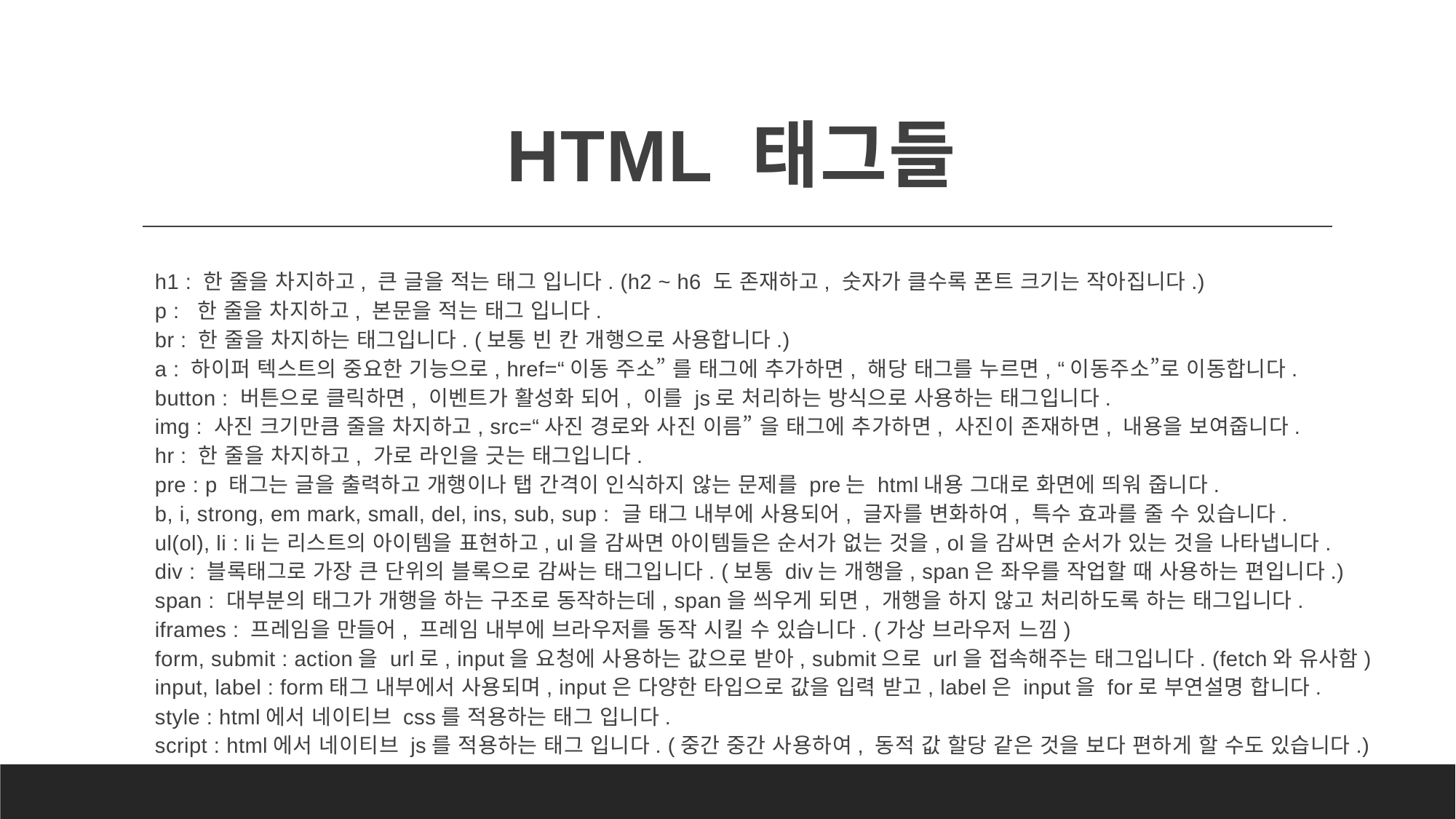

# HTML 태그들
h1 : 한 줄을 차지하고, 큰 글을 적는 태그 입니다. (h2 ~ h6 도 존재하고, 숫자가 클수록 폰트 크기는 작아집니다.)
p :  한 줄을 차지하고, 본문을 적는 태그 입니다.
br : 한 줄을 차지하는 태그입니다. (보통 빈 칸 개행으로 사용합니다.)
a : 하이퍼 텍스트의 중요한 기능으로, href=“이동 주소” 를 태그에 추가하면, 해당 태그를 누르면, “이동주소”로 이동합니다.
button : 버튼으로 클릭하면, 이벤트가 활성화 되어, 이를 js로 처리하는 방식으로 사용하는 태그입니다.
img : 사진 크기만큼 줄을 차지하고, src=“사진 경로와 사진 이름” 을 태그에 추가하면, 사진이 존재하면, 내용을 보여줍니다.
hr : 한 줄을 차지하고, 가로 라인을 긋는 태그입니다.
pre : p 태그는 글을 출력하고 개행이나 탭 간격이 인식하지 않는 문제를 pre는 html내용 그대로 화면에 띄워 줍니다.
b, i, strong, em mark, small, del, ins, sub, sup : 글 태그 내부에 사용되어, 글자를 변화하여, 특수 효과를 줄 수 있습니다.
ul(ol), li : li는 리스트의 아이템을 표현하고, ul을 감싸면 아이템들은 순서가 없는 것을, ol을 감싸면 순서가 있는 것을 나타냅니다.
div : 블록태그로 가장 큰 단위의 블록으로 감싸는 태그입니다. (보통 div는 개행을, span은 좌우를 작업할 때 사용하는 편입니다.)
span : 대부분의 태그가 개행을 하는 구조로 동작하는데, span을 씌우게 되면, 개행을 하지 않고 처리하도록 하는 태그입니다.
iframes : 프레임을 만들어, 프레임 내부에 브라우저를 동작 시킬 수 있습니다. (가상 브라우저 느낌)
form, submit : action을 url로, input을 요청에 사용하는 값으로 받아, submit으로 url을 접속해주는 태그입니다. (fetch와 유사함)
input, label : form태그 내부에서 사용되며, input은 다양한 타입으로 값을 입력 받고, label은 input을 for로 부연설명 합니다.
style : html에서 네이티브 css를 적용하는 태그 입니다.
script : html에서 네이티브 js를 적용하는 태그 입니다. (중간 중간 사용하여, 동적 값 할당 같은 것을 보다 편하게 할 수도 있습니다.)